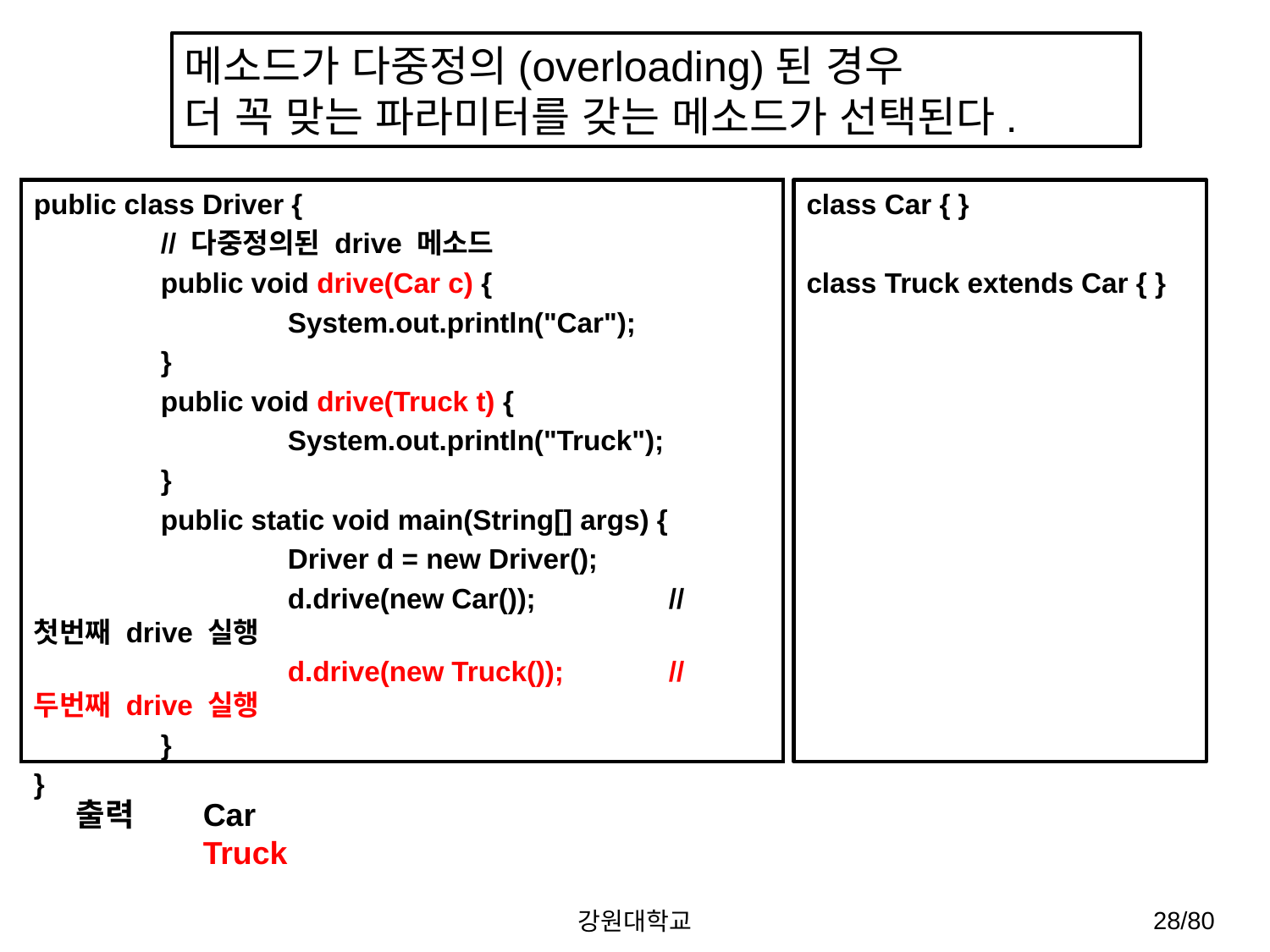

메소드가 다중정의(overloading)된 경우
더 꼭 맞는 파라미터를 갖는 메소드가 선택된다.
public class Driver {
	// 다중정의된 drive 메소드
	public void drive(Car c) {
		System.out.println("Car");
 	}
	public void drive(Truck t) {
		System.out.println("Truck");
	}
	public static void main(String[] args) {
		Driver d = new Driver();
		d.drive(new Car());		// 첫번째 drive 실행
		d.drive(new Truck());	// 두번째 drive 실행
	}
}
class Car { }

class Truck extends Car { }

출력	Car
	Truck
강원대학교